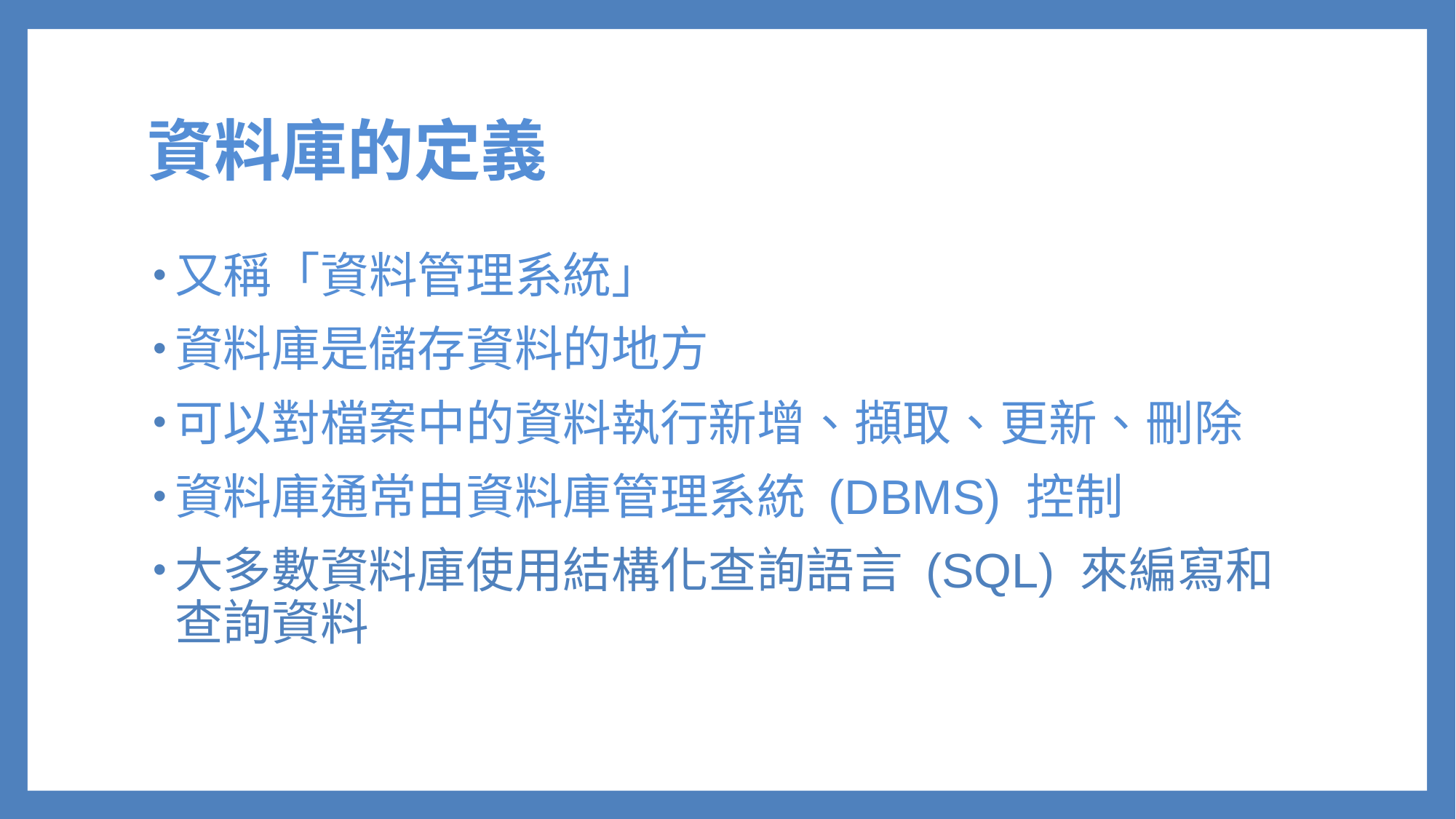

# 資料庫的定義
又稱「資料管理系統」
資料庫是儲存資料的地方
可以對檔案中的資料執行新增、擷取、更新、刪除
資料庫通常由資料庫管理系統 (DBMS) 控制
大多數資料庫使用結構化查詢語言 (SQL) 來編寫和查詢資料